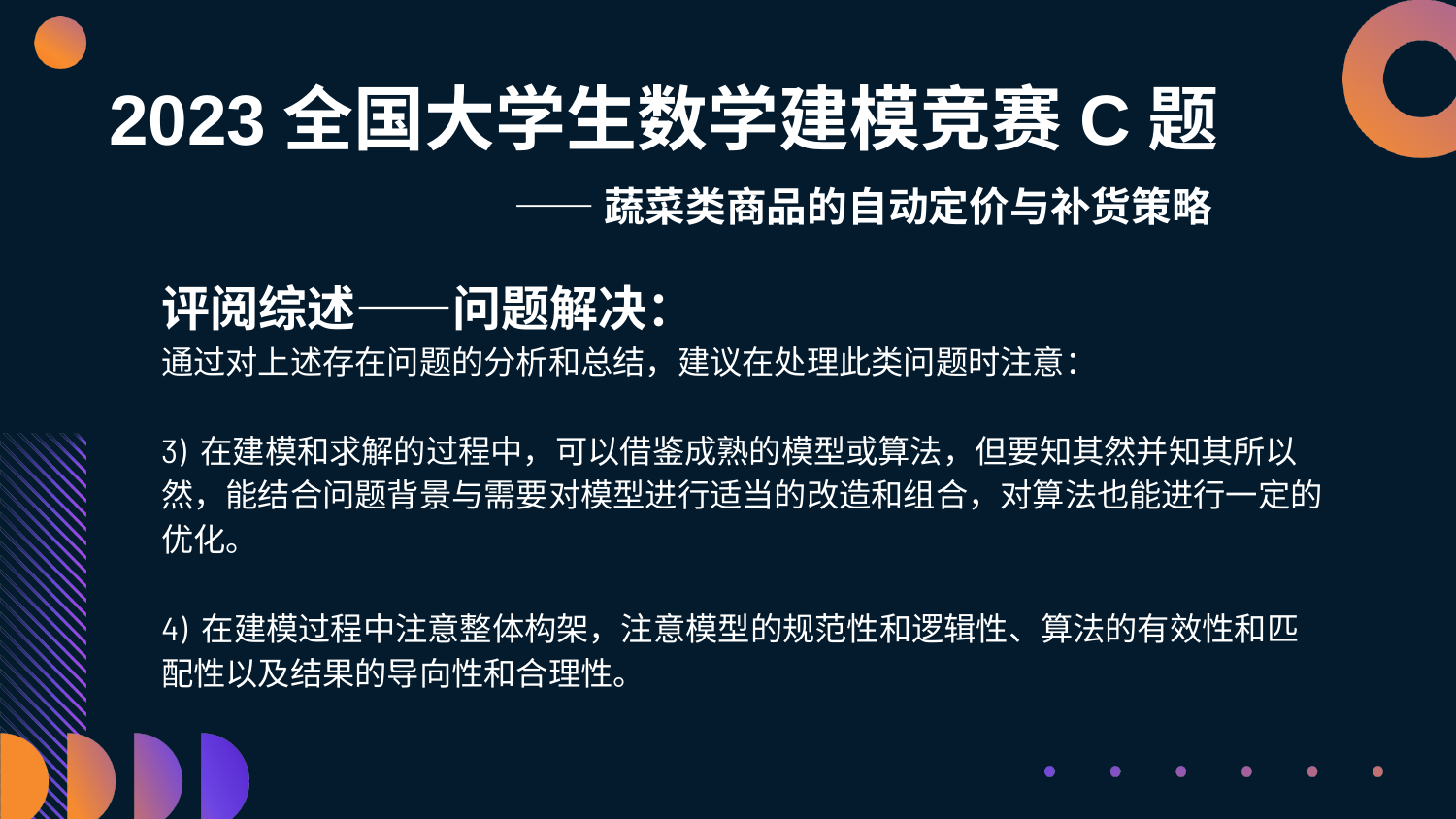

# 2023全国大学生数学建模竞赛C题
——蔬菜类商品的自动定价与补货策略
评阅综述——问题解决：
通过对上述存在问题的分析和总结，建议在处理此类问题时注意：

3) 在建模和求解的过程中，可以借鉴成熟的模型或算法，但要知其然并知其所以然，能结合问题背景与需要对模型进行适当的改造和组合，对算法也能进行一定的优化。

4) 在建模过程中注意整体构架，注意模型的规范性和逻辑性、算法的有效性和匹配性以及结果的导向性和合理性。